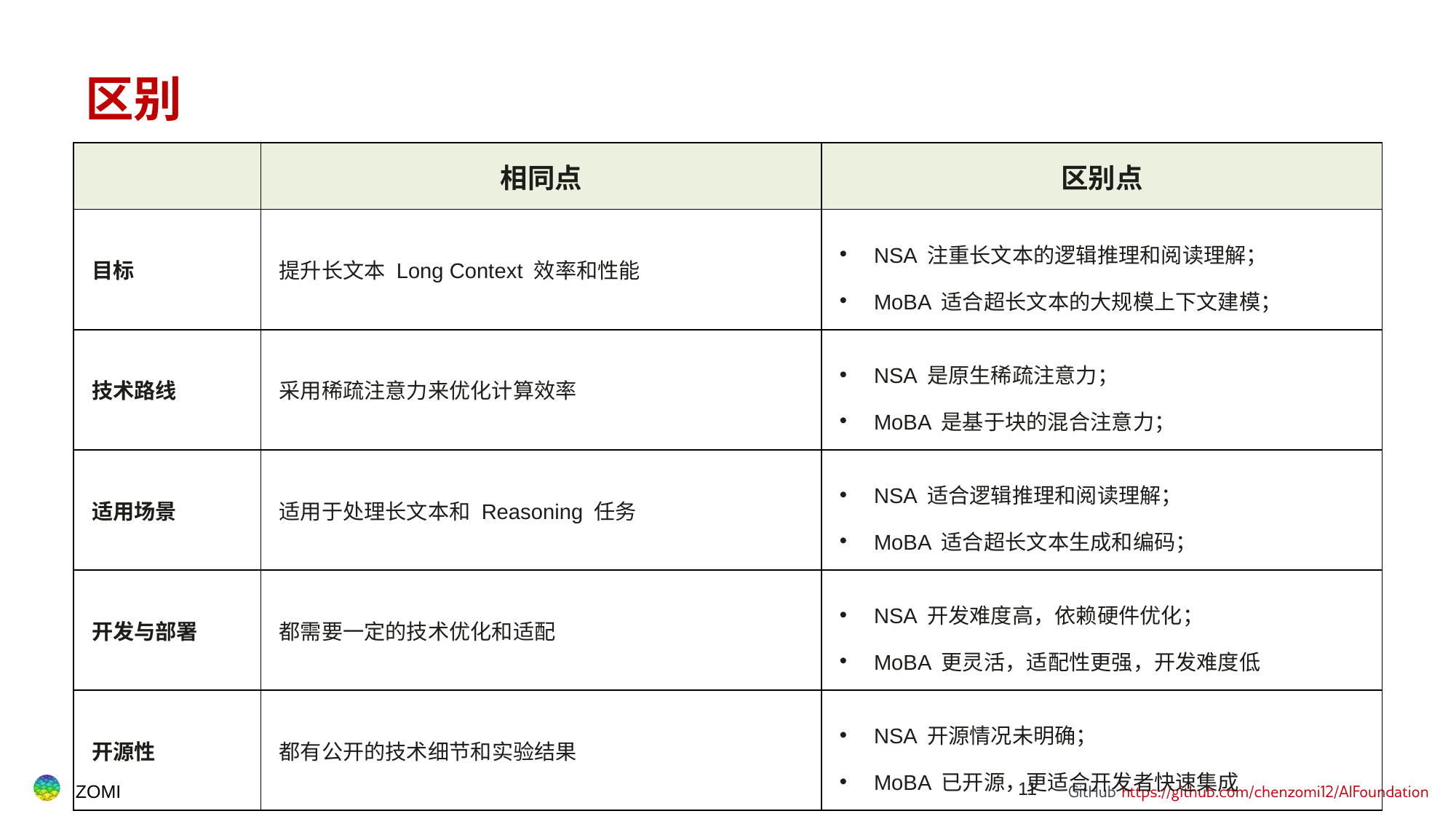

# 区别
|  | 相同点 | 区别点 |
| --- | --- | --- |
| 目标 | 提升长文本 Long Context 效率和性能 | NSA 注重长文本的逻辑推理和阅读理解； MoBA 适合超长文本的大规模上下文建模； |
| 技术路线 | 采用稀疏注意力来优化计算效率 | NSA 是原生稀疏注意力； MoBA 是基于块的混合注意力； |
| 适用场景 | 适用于处理长文本和 Reasoning 任务 | NSA 适合逻辑推理和阅读理解； MoBA 适合超长文本生成和编码； |
| 开发与部署 | 都需要一定的技术优化和适配 | NSA 开发难度高，依赖硬件优化； MoBA 更灵活，适配性更强，开发难度低 |
| 开源性 | 都有公开的技术细节和实验结果 | NSA 开源情况未明确； MoBA 已开源，更适合开发者快速集成 |